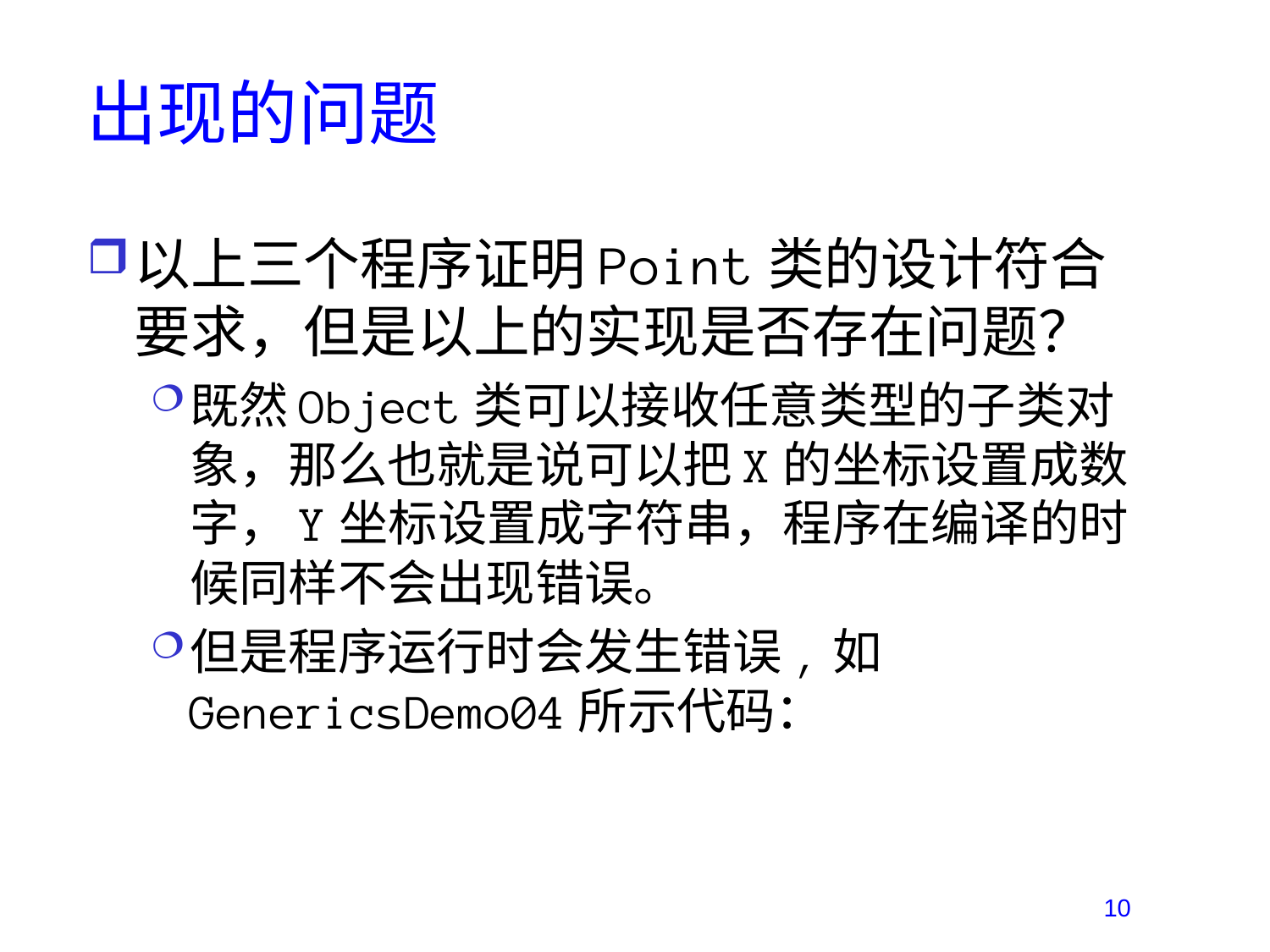

# 出现的问题
以上三个程序证明Point类的设计符合要求，但是以上的实现是否存在问题？
既然Object类可以接收任意类型的子类对象，那么也就是说可以把X的坐标设置成数字，Y坐标设置成字符串，程序在编译的时候同样不会出现错误。
但是程序运行时会发生错误,如GenericsDemo04所示代码：
10